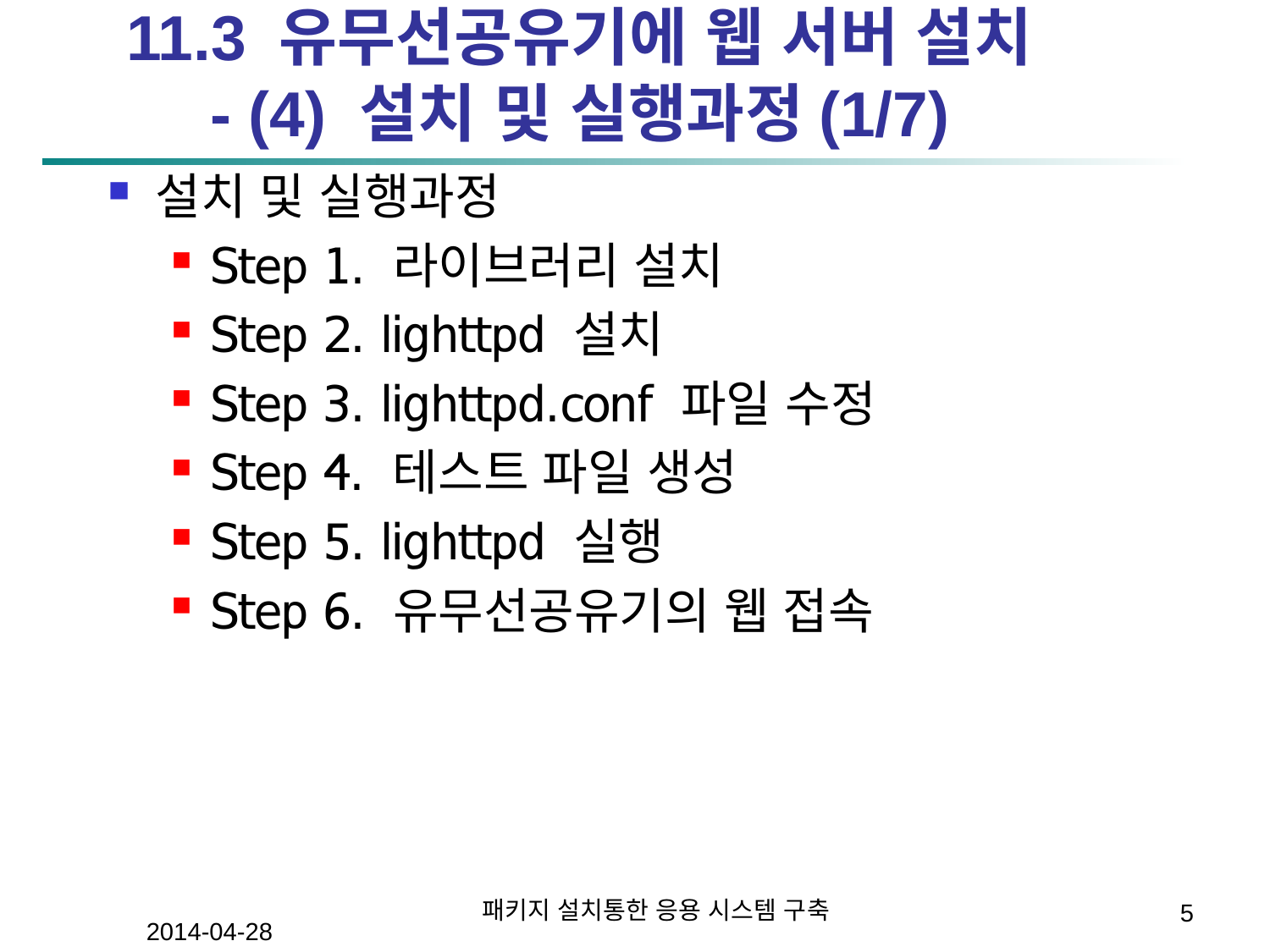

# 11.3 유무선공유기에 웹 서버 설치 - (4) 설치 및 실행과정(1/7)
설치 및 실행과정
Step 1. 라이브러리 설치
Step 2. lighttpd 설치
Step 3. lighttpd.conf 파일 수정
Step 4. 테스트 파일 생성
Step 5. lighttpd 실행
Step 6. 유무선공유기의 웹 접속
5
패키지 설치통한 응용 시스템 구축
2014-04-28